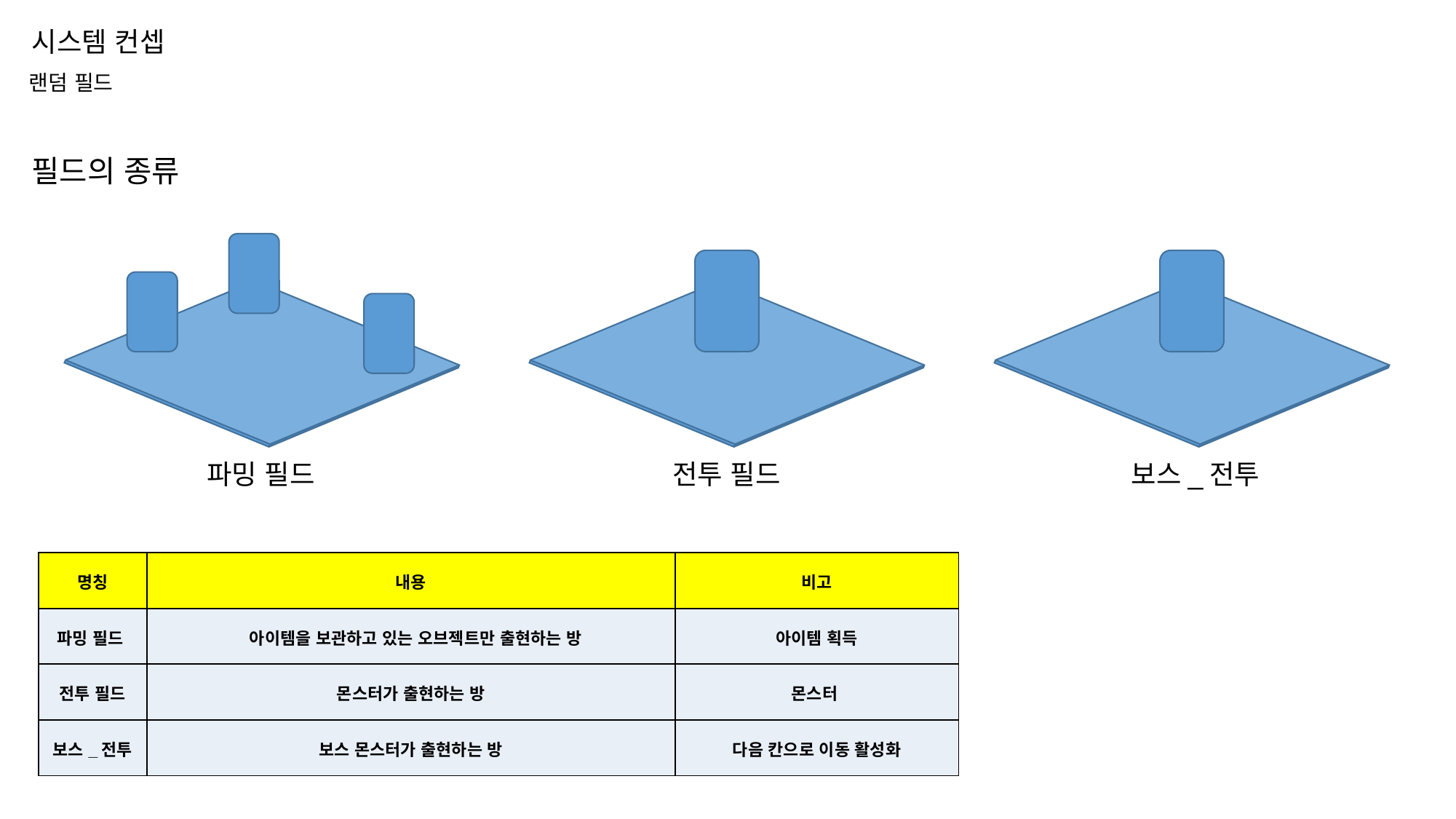

시스템 컨셉
랜덤 필드
필드의 종류

파밍 필드
전투 필드
보스_전투
| 명칭 | 내용 | 비고 |
| --- | --- | --- |
| 파밍 필드 | 아이템을 보관하고 있는 오브젝트만 출현하는 방 | 아이템 획득 |
| 전투 필드 | 몬스터가 출현하는 방 | 몬스터 |
| 보스\_전투 | 보스 몬스터가 출현하는 방 | 다음 칸으로 이동 활성화 |